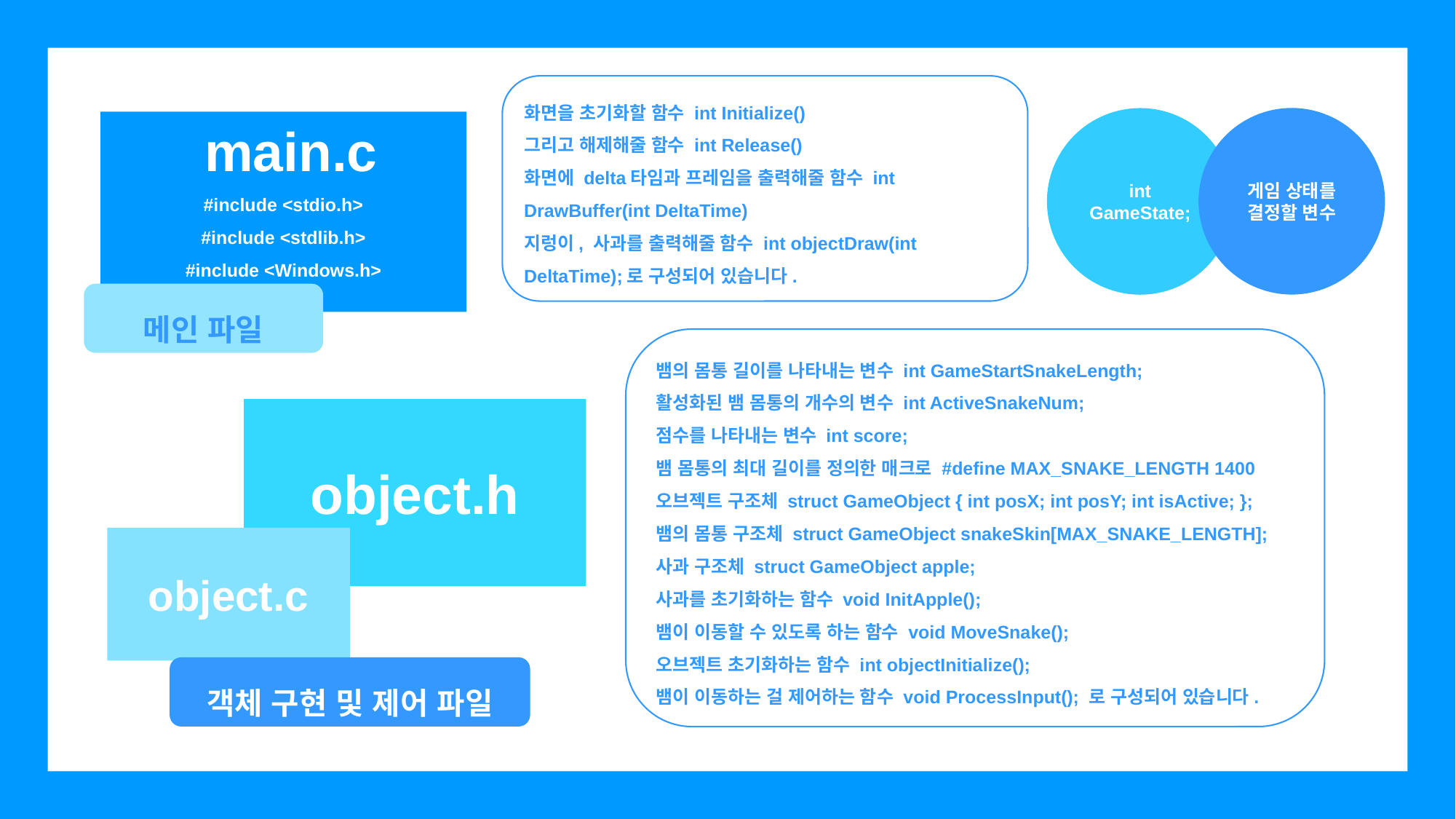

화면을 초기화할 함수 int Initialize()
그리고 해제해줄 함수 int Release()
화면에 delta타임과 프레임을 출력해줄 함수 int DrawBuffer(int DeltaTime)
지렁이, 사과를 출력해줄 함수 int objectDraw(int DeltaTime);로 구성되어 있습니다.
게임 상태를 결정할 변수
int GameState;
 main.c
#include <stdio.h>
#include <stdlib.h>
#include <Windows.h>

메인 파일
뱀의 몸통 길이를 나타내는 변수 int GameStartSnakeLength;
활성화된 뱀 몸통의 개수의 변수 int ActiveSnakeNum;
점수를 나타내는 변수 int score;
뱀 몸통의 최대 길이를 정의한 매크로 #define MAX_SNAKE_LENGTH 1400
오브젝트 구조체 struct GameObject { int posX; int posY; int isActive; };
뱀의 몸통 구조체 struct GameObject snakeSkin[MAX_SNAKE_LENGTH];
사과 구조체 struct GameObject apple;
사과를 초기화하는 함수 void InitApple();
뱀이 이동할 수 있도록 하는 함수 void MoveSnake();
오브젝트 초기화하는 함수 int objectInitialize();
뱀이 이동하는 걸 제어하는 함수 void ProcessInput(); 로 구성되어 있습니다.
object.h
object.c
객체 구현 및 제어 파일